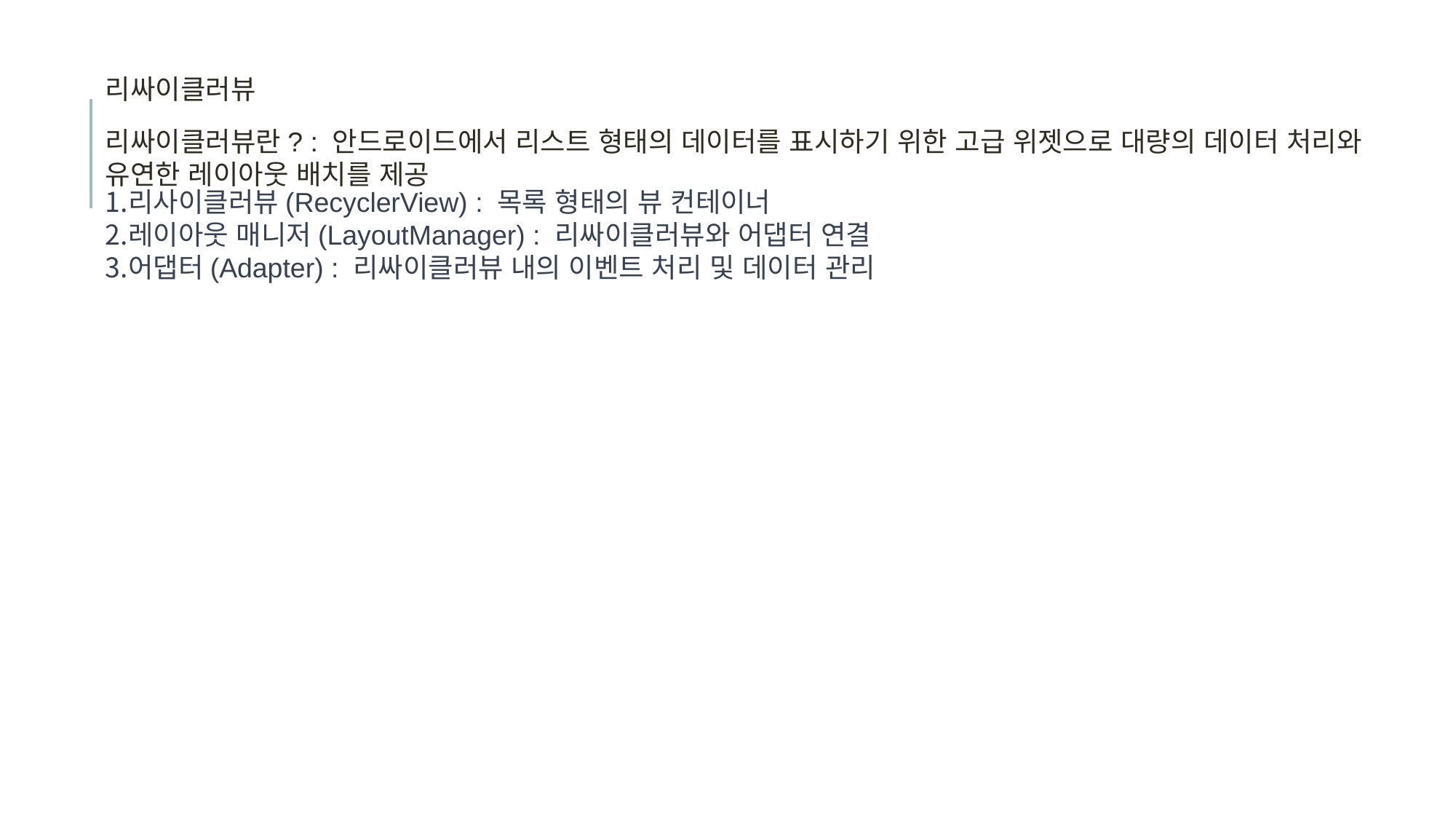

리싸이클러뷰
리싸이클러뷰란? : 안드로이드에서 리스트 형태의 데이터를 표시하기 위한 고급 위젯으로 대량의 데이터 처리와 유연한 레이아웃 배치를 제공
리사이클러뷰(RecyclerView) : 목록 형태의 뷰 컨테이너
레이아웃 매니저(LayoutManager) : 리싸이클러뷰와 어댑터 연결
어댑터(Adapter) : 리싸이클러뷰 내의 이벤트 처리 및 데이터 관리